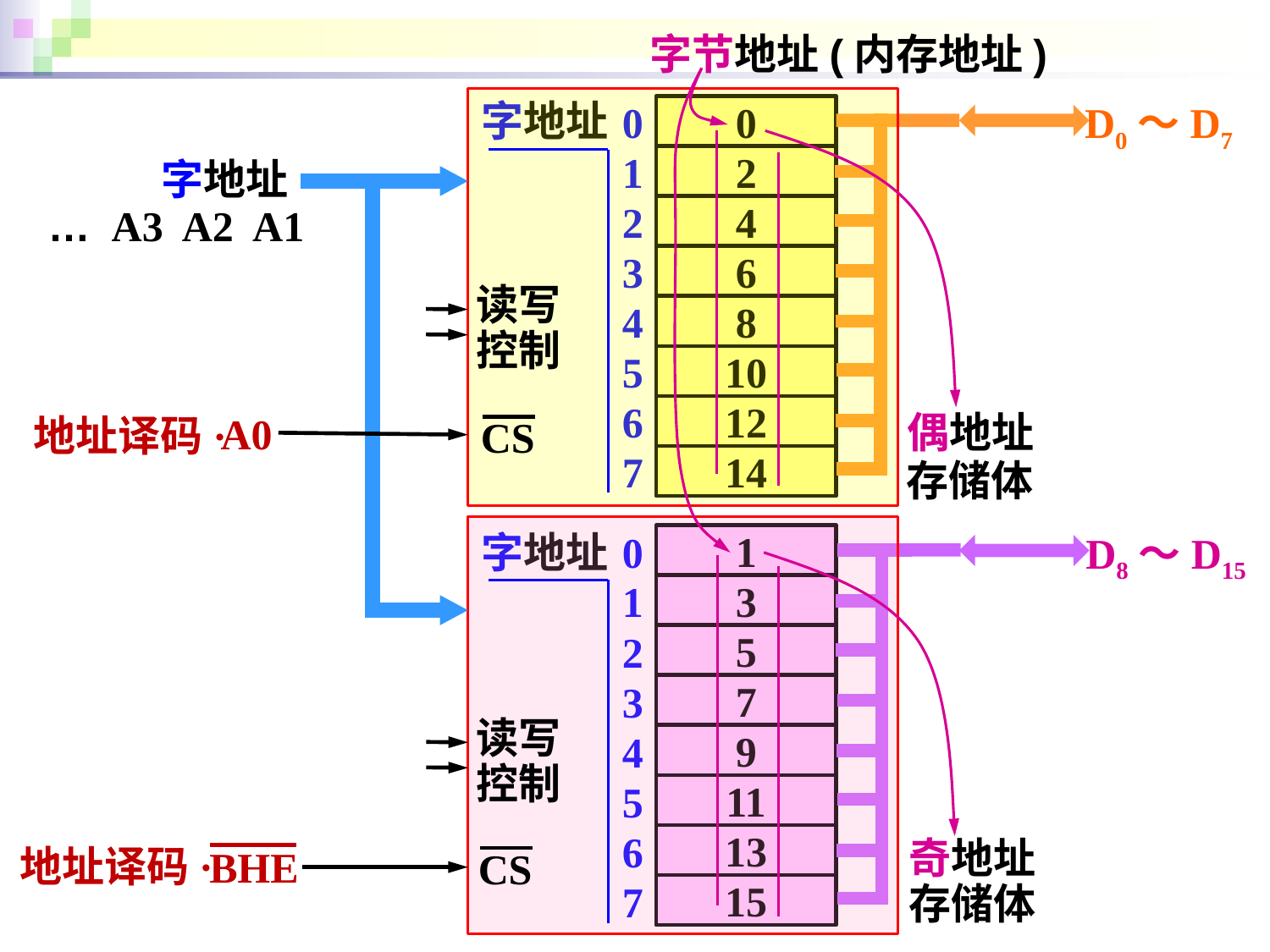

字节地址(内存地址)

字地址
D0～D7
0
0

字地址
1
2

…  A3  A2  A1
2
4
3
6
读写
控制
4
8
5
10
6
12
A0
地址译码·
CS
偶地址
7
14
存储体

字地址
D8～D15
1
0

3
1

5
2
7
3
读写
控制
9
4
11
5
13
6
奇地址
地址译码·
BHE
CS
15
7
存储体